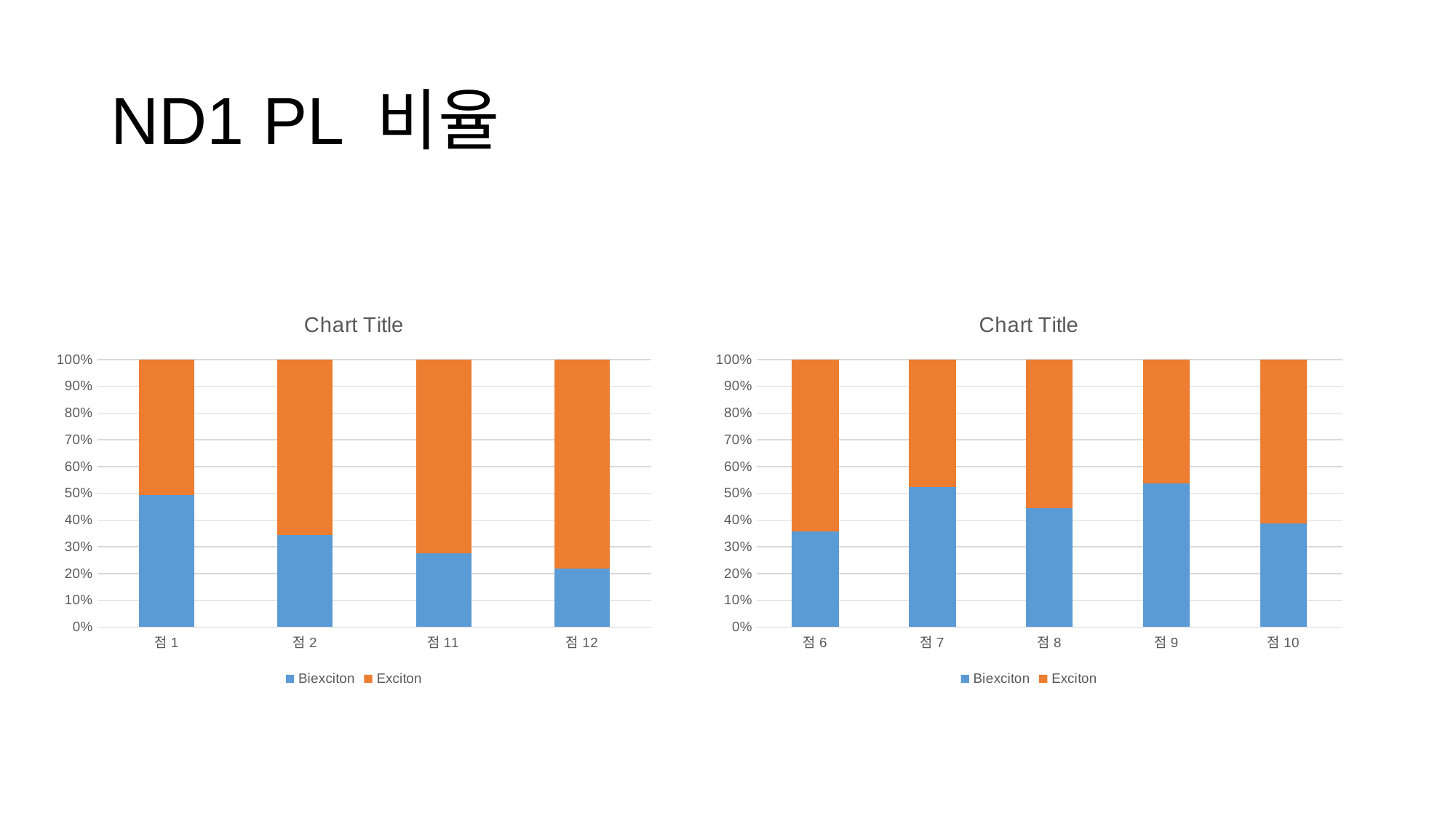

# ND1 PL 비율

### Chart:

| Category | Biexciton | Exciton |
|---|---|---|
| 점1 | 3768.73498 | 3862.13901 |
| 점2 | 4675.46657 | 8956.67633 |
| 점11 | 4767.21227 | 12589.04471 |
| 점12 | 7284.57365 | 26242.86843 |

### Chart:

| Category | Biexciton | Exciton |
|---|---|---|
| 점6 | 4645.91987 | 8358.1985 |
| 점7 | 6559.65939 | 5948.8915 |
| 점8 | 7808.84169 | 9802.73648 |
| 점9 | 13667.8739 | 11819.1456 |
| 점10 | 9721.91378 | 15361.07319 |